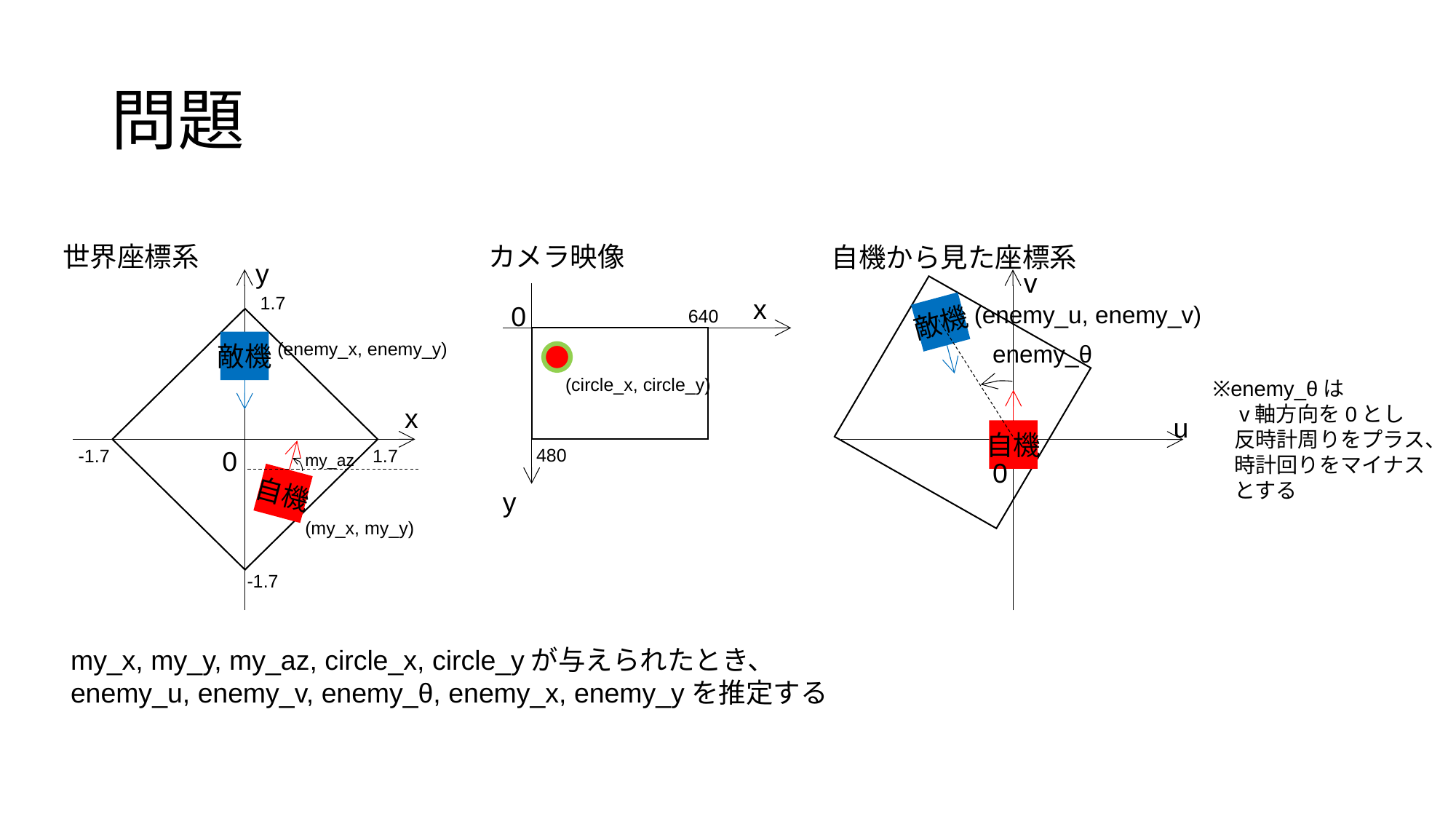

# 問題
世界座標系
カメラ映像
自機から見た座標系
y
v

敵機
自機
1.7
x
0
(enemy_u, enemy_v)
640

敵機
(enemy_x, enemy_y)
enemy_θ

(circle_x, circle_y)
※enemy_θは
　v軸方向を0とし
　反時計周りをプラス、
　時計回りをマイナス
　とする

x
u
自機
480
0
-1.7
1.7
my_az
0

y
(my_x, my_y)
-1.7
my_x, my_y, my_az, circle_x, circle_yが与えられたとき、
enemy_u, enemy_v, enemy_θ, enemy_x, enemy_yを推定する